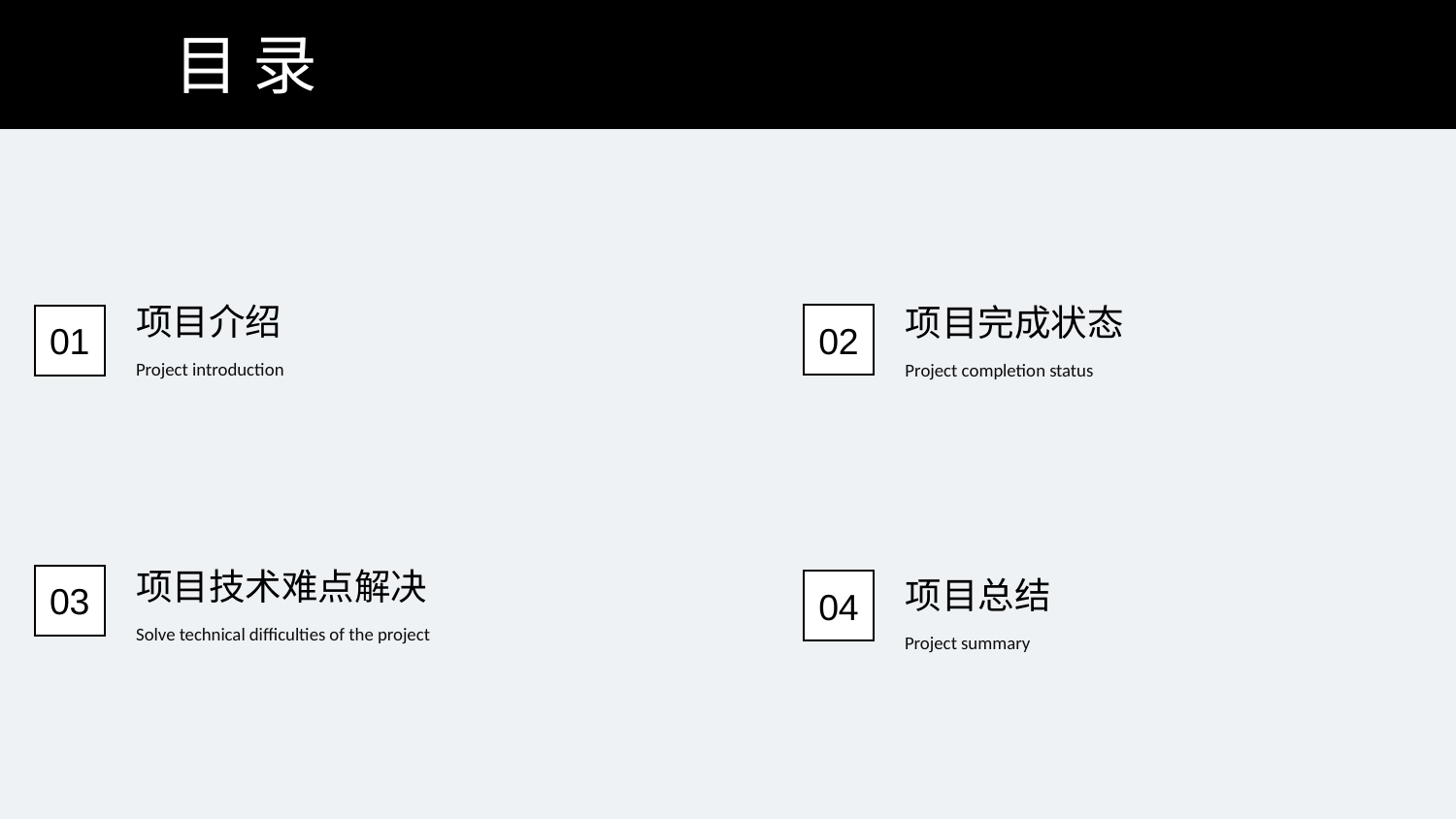

目 录
项目介绍
项目完成状态
02
01
Project introduction

Project completion status

项目技术难点解决
03
项目总结
04
Solve technical difficulties of the project

Project summary